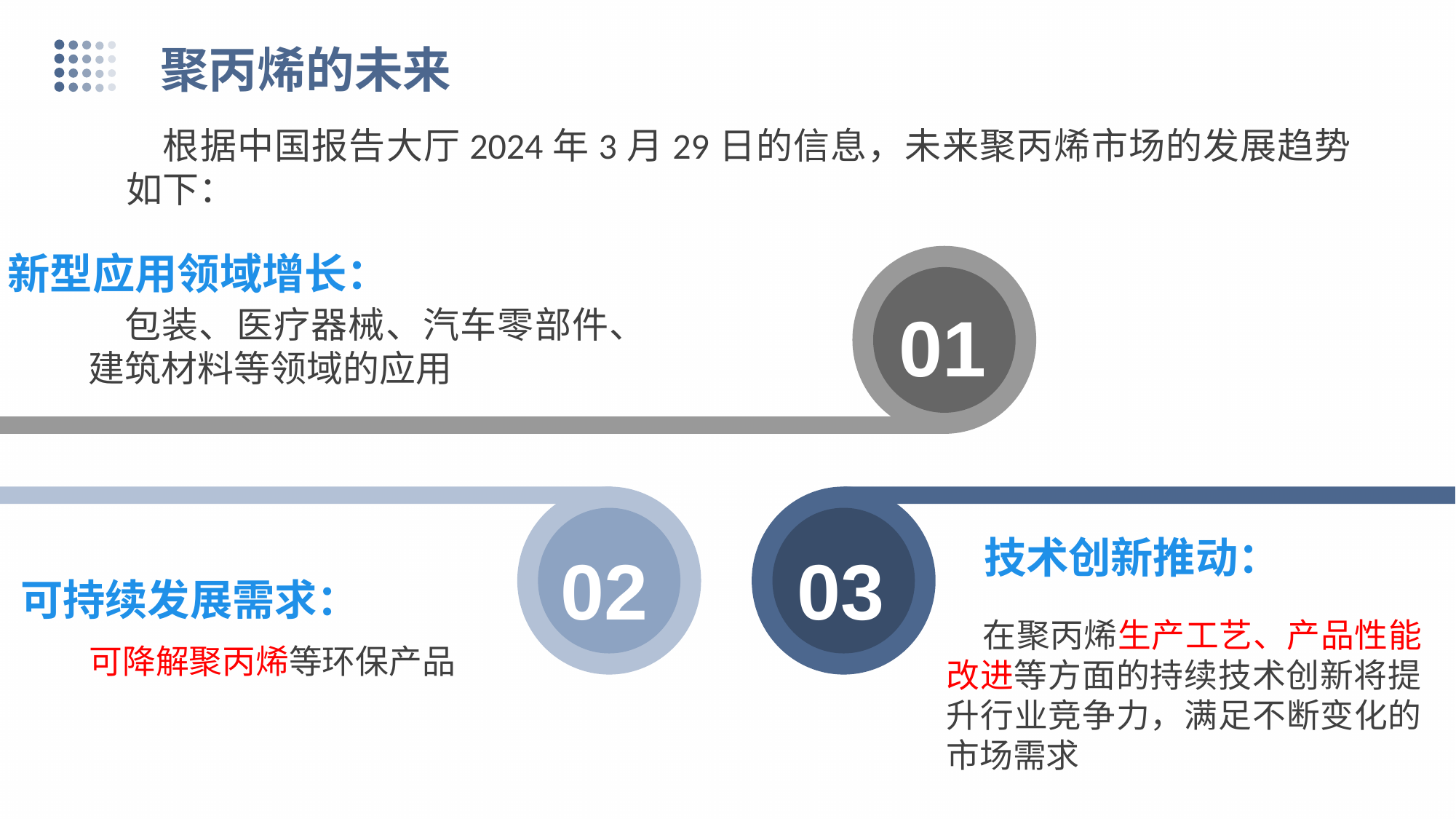

聚丙烯的未来

根据中国报告大厅2024年3月29日的信息，未来聚丙烯市场的发展趋势如下：
新型应用领域增长：

01
包装、医疗器械、汽车零部件、建筑材料等领域的应用

02
03
技术创新推动：
 可持续发展需求：
在聚丙烯生产工艺、产品性能改进等方面的持续技术创新将提升行业竞争力，满足不断变化的市场需求

可降解聚丙烯等环保产品